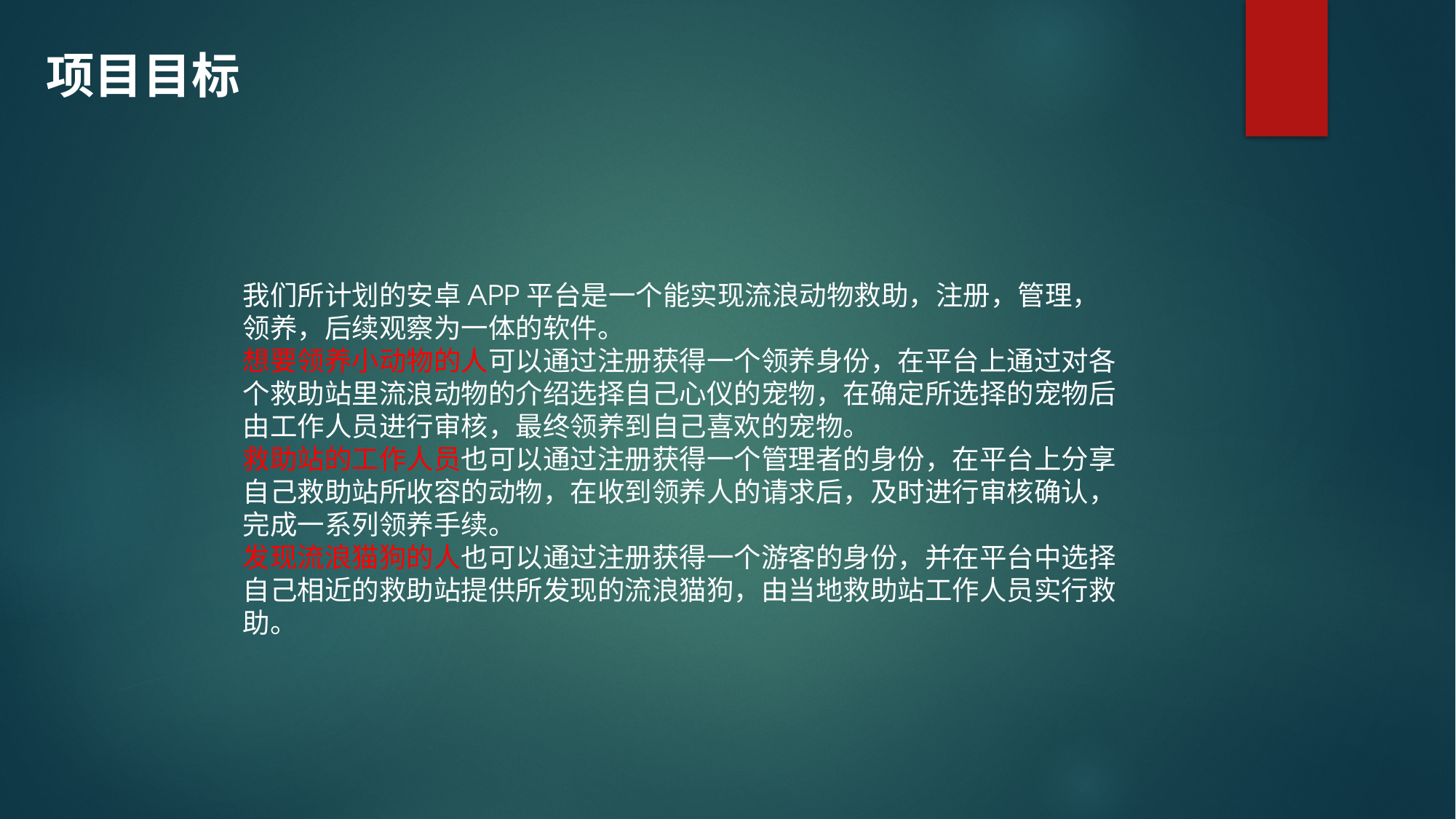

项目目标
我们所计划的安卓APP平台是一个能实现流浪动物救助，注册，管理，领养，后续观察为一体的软件。
想要领养小动物的人可以通过注册获得一个领养身份，在平台上通过对各个救助站里流浪动物的介绍选择自己心仪的宠物，在确定所选择的宠物后由工作人员进行审核，最终领养到自己喜欢的宠物。
救助站的工作人员也可以通过注册获得一个管理者的身份，在平台上分享自己救助站所收容的动物，在收到领养人的请求后，及时进行审核确认，完成一系列领养手续。
发现流浪猫狗的人也可以通过注册获得一个游客的身份，并在平台中选择自己相近的救助站提供所发现的流浪猫狗，由当地救助站工作人员实行救助。